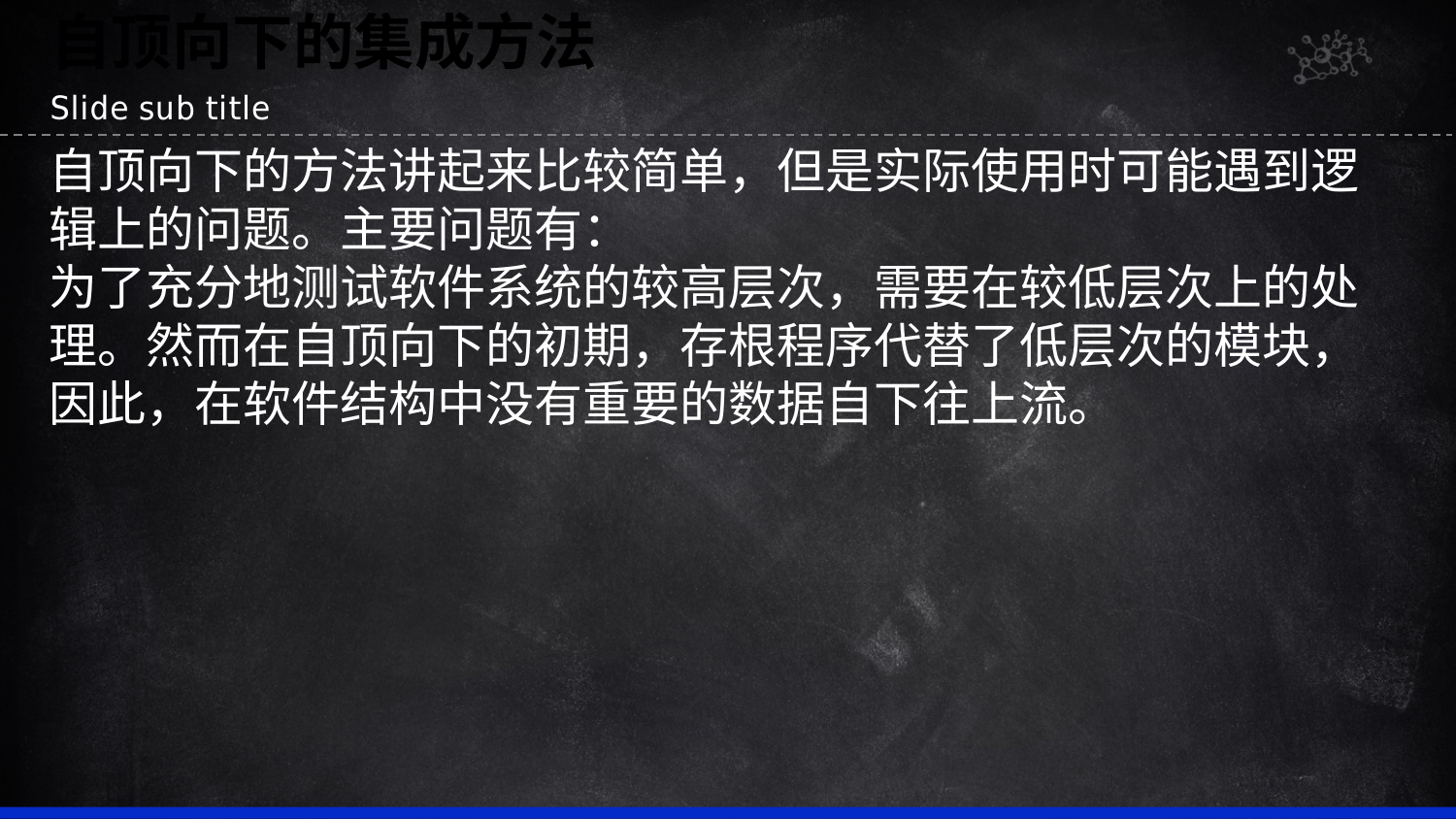

自顶向下的集成方法

19
Slide sub title
自顶向下的方法讲起来比较简单，但是实际使用时可能遇到逻辑上的问题。主要问题有：
为了充分地测试软件系统的较高层次，需要在较低层次上的处理。然而在自顶向下的初期，存根程序代替了低层次的模块，因此，在软件结构中没有重要的数据自下往上流。